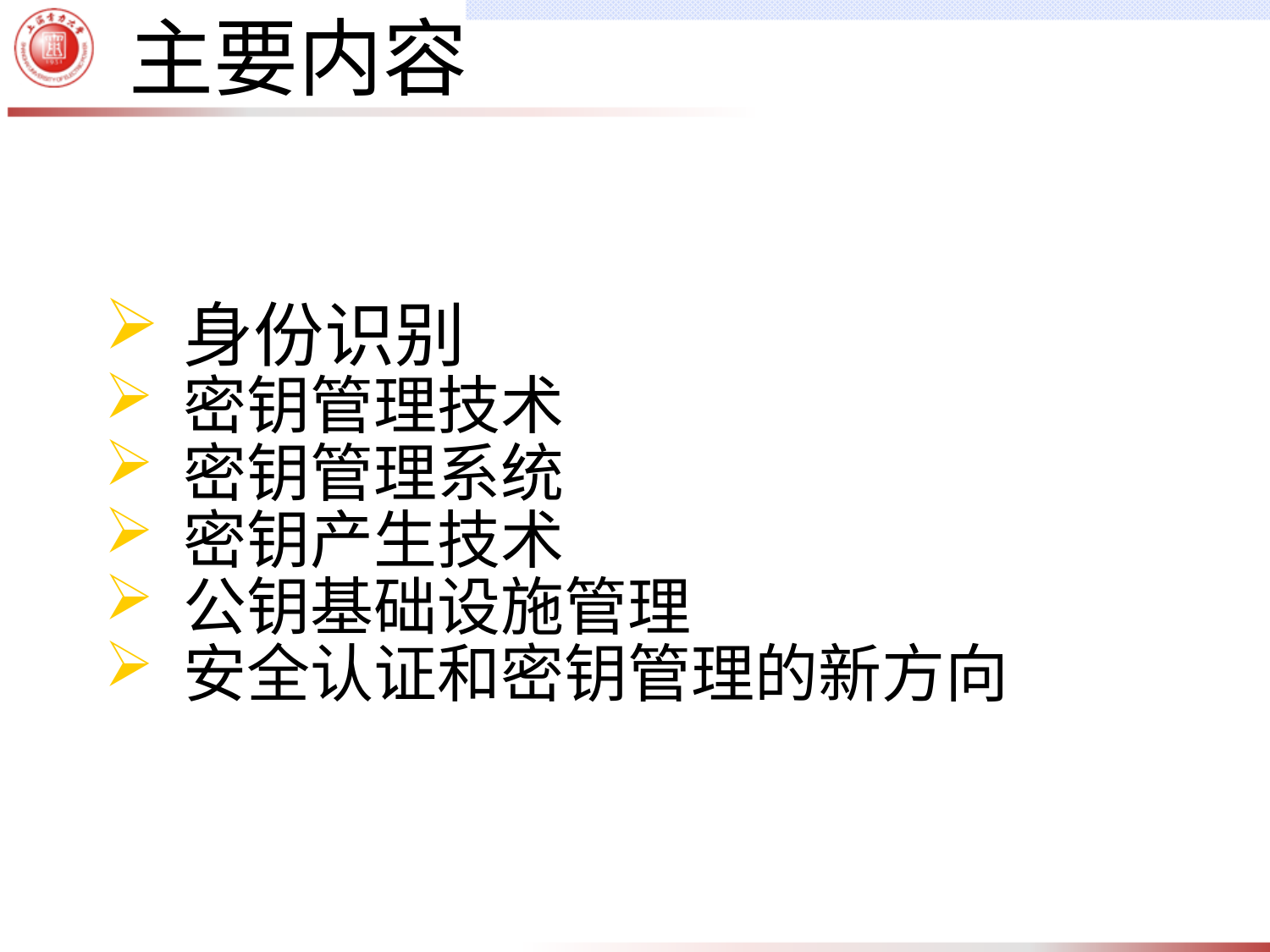

主要内容
身份识别
密钥管理技术
密钥管理系统
密钥产生技术
公钥基础设施管理
安全认证和密钥管理的新方向